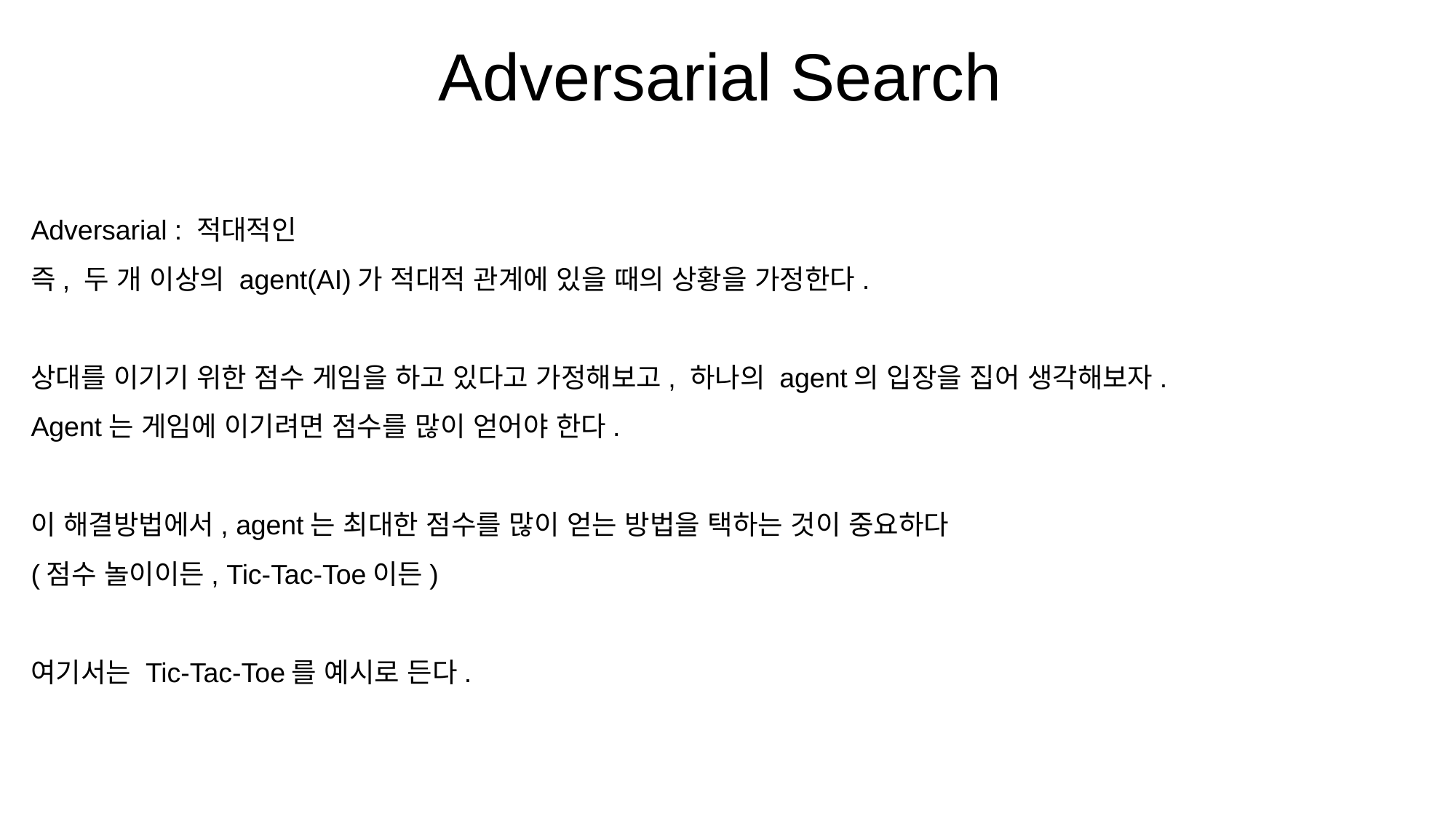

# Adversarial Search
Adversarial : 적대적인
즉, 두 개 이상의 agent(AI)가 적대적 관계에 있을 때의 상황을 가정한다.

상대를 이기기 위한 점수 게임을 하고 있다고 가정해보고, 하나의 agent의 입장을 집어 생각해보자.
Agent는 게임에 이기려면 점수를 많이 얻어야 한다.

이 해결방법에서, agent는 최대한 점수를 많이 얻는 방법을 택하는 것이 중요하다
(점수 놀이이든, Tic-Tac-Toe이든)

여기서는 Tic-Tac-Toe를 예시로 든다.